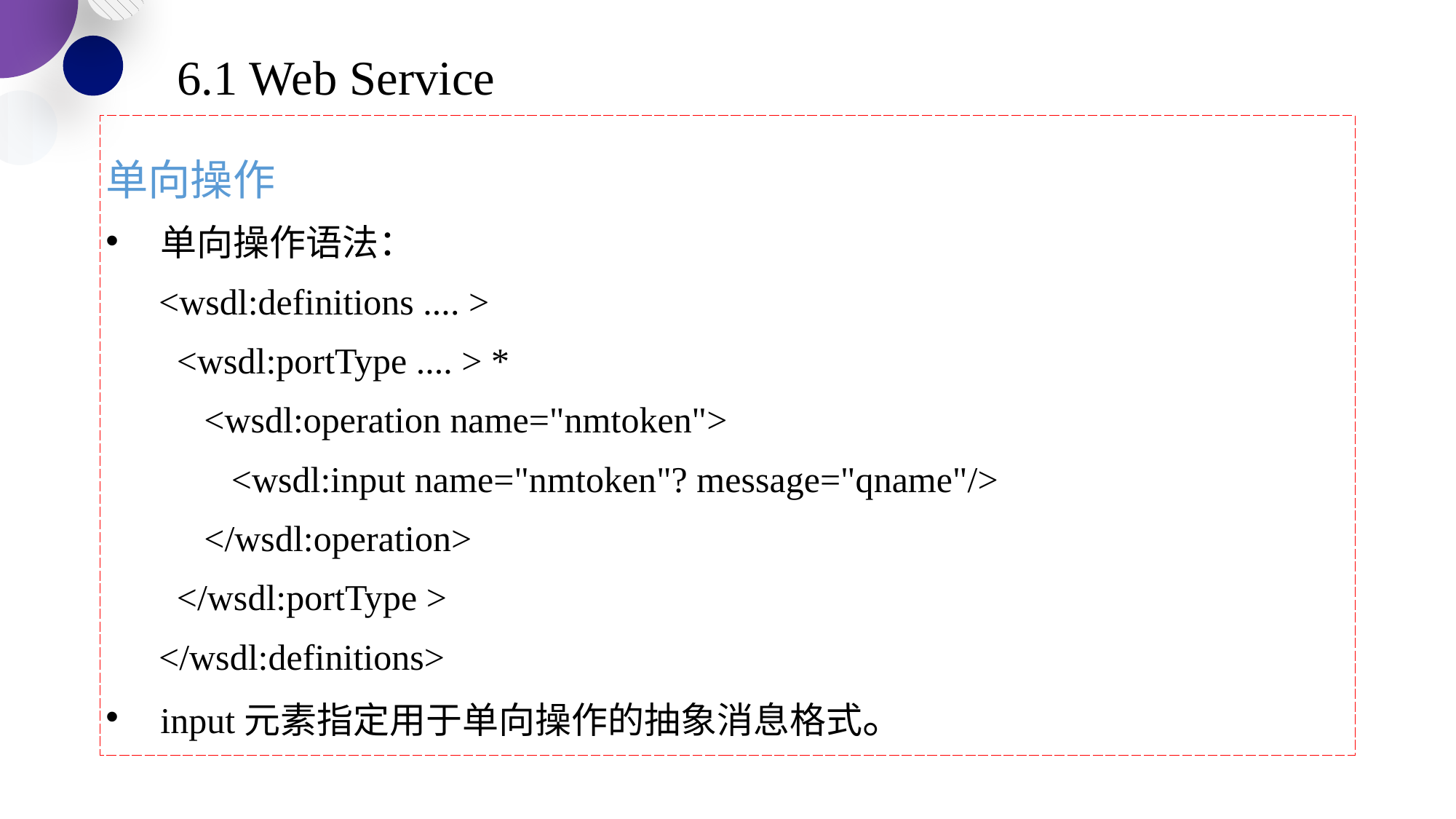

# 6.1 Web Service

单向操作
单向操作语法：
<wsdl:definitions .... >
  <wsdl:portType .... > *
     <wsdl:operation name="nmtoken">
        <wsdl:input name="nmtoken"? message="qname"/>
     </wsdl:operation>
  </wsdl:portType >
</wsdl:definitions>
input元素指定用于单向操作的抽象消息格式。